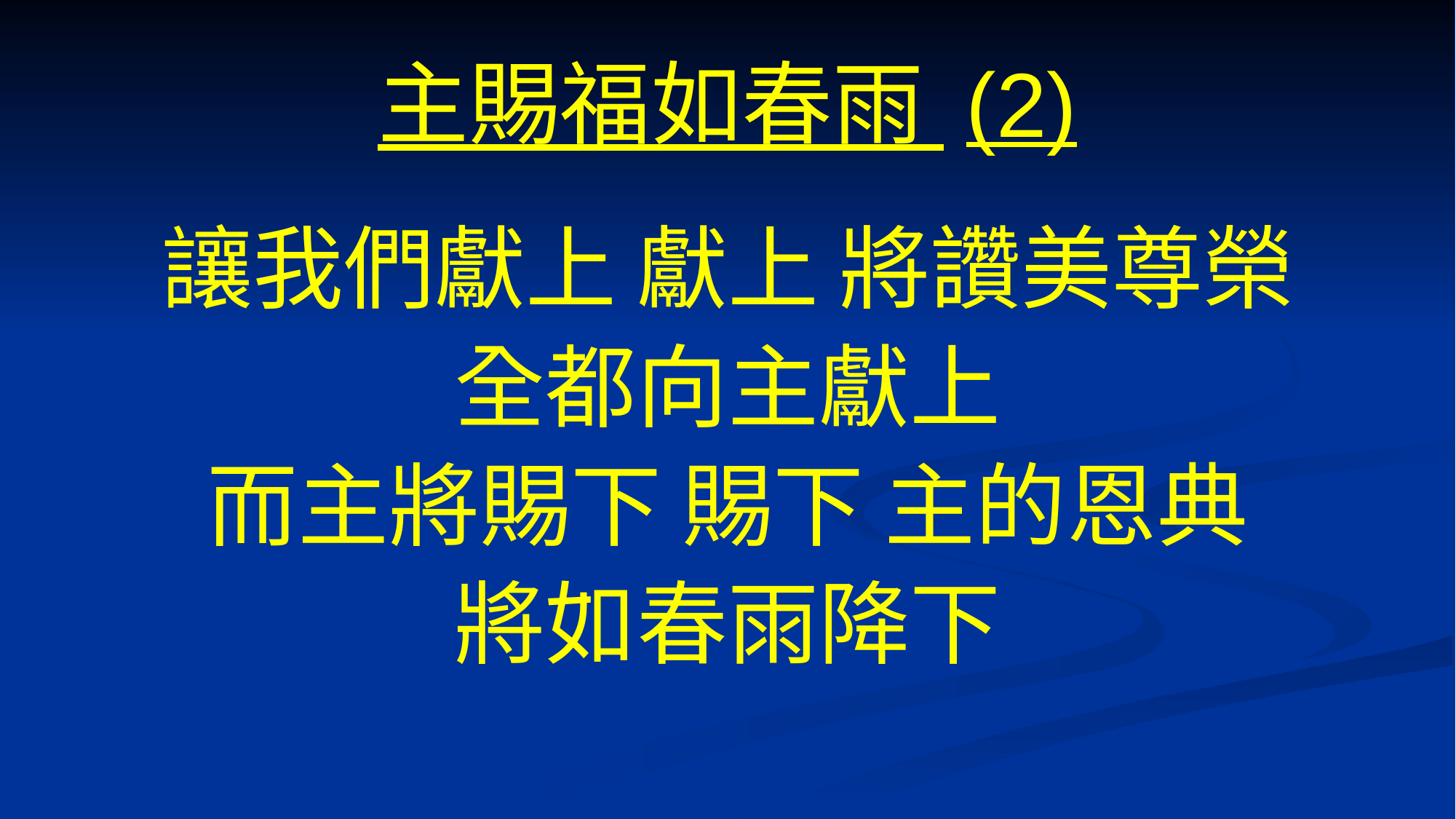

# 主賜福如春雨 (2)
讓我們獻上 獻上 將讚美尊榮
全都向主獻上
而主將賜下 賜下 主的恩典
將如春雨降下